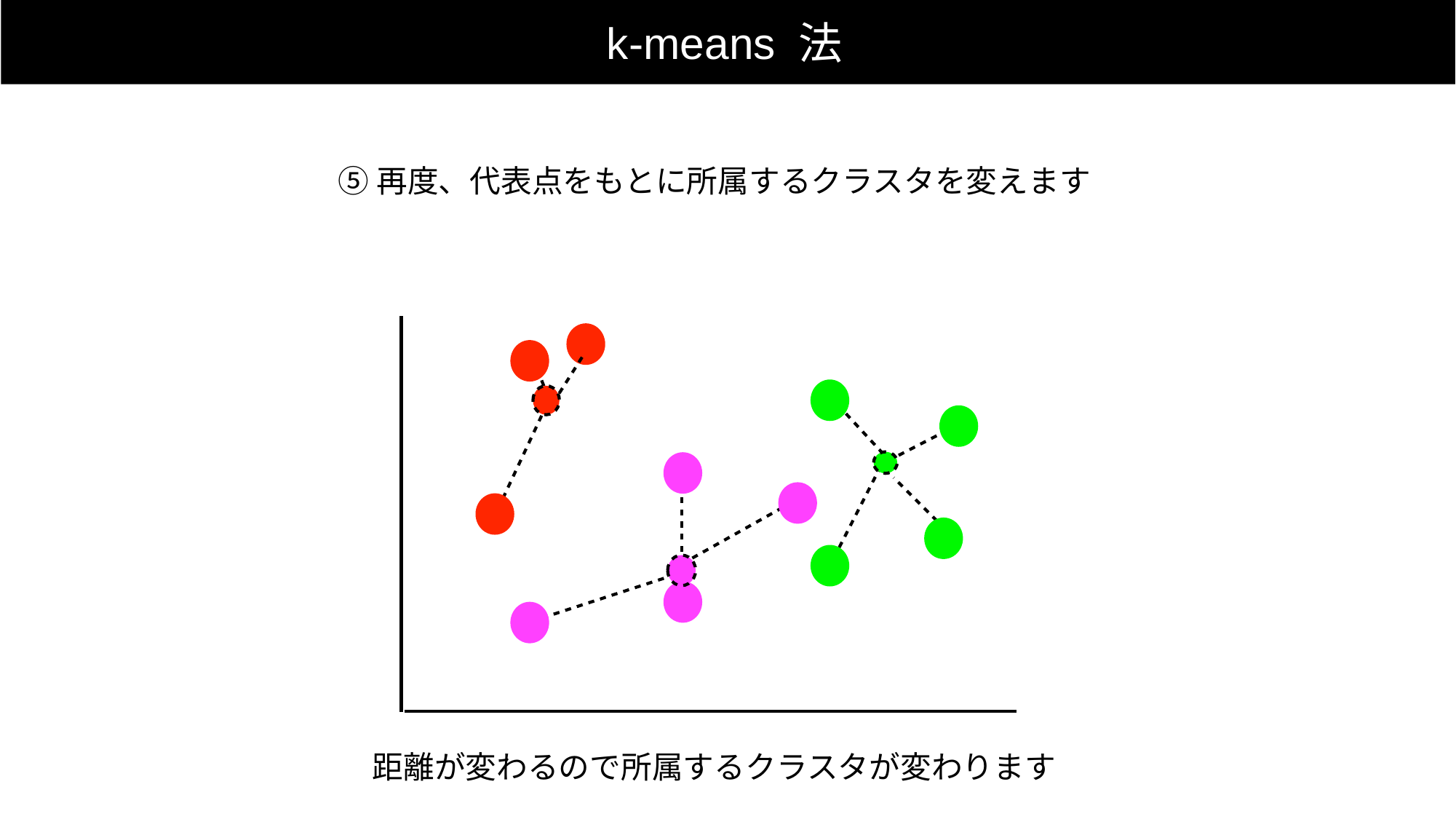

k-means 法
⑤再度、代表点をもとに所属するクラスタを変えます

距離が変わるので所属するクラスタが変わります